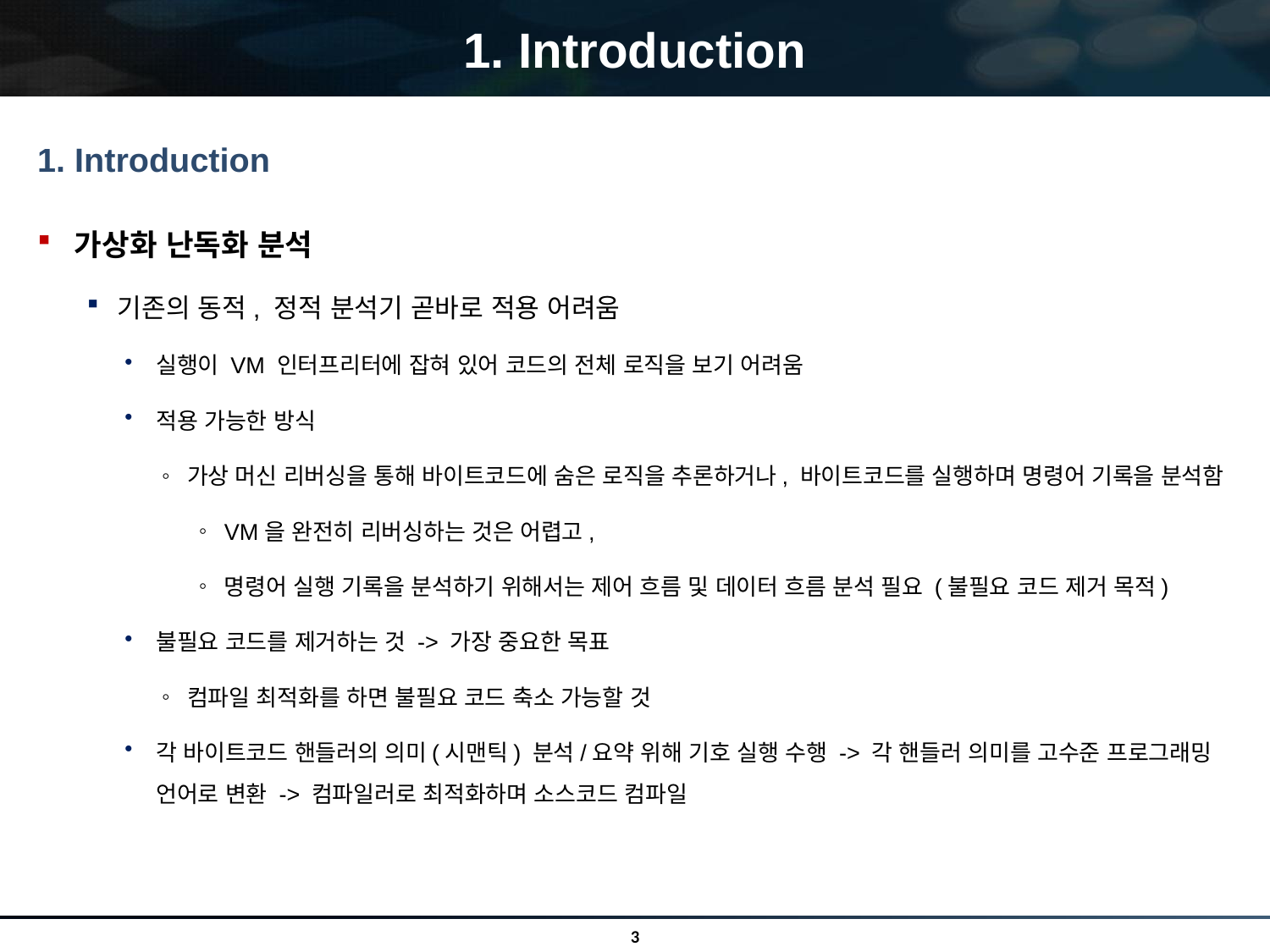

# 1. Introduction
1. Introduction
가상화 난독화 분석
기존의 동적, 정적 분석기 곧바로 적용 어려움
실행이 VM 인터프리터에 잡혀 있어 코드의 전체 로직을 보기 어려움
적용 가능한 방식
가상 머신 리버싱을 통해 바이트코드에 숨은 로직을 추론하거나, 바이트코드를 실행하며 명령어 기록을 분석함
VM을 완전히 리버싱하는 것은 어렵고,
명령어 실행 기록을 분석하기 위해서는 제어 흐름 및 데이터 흐름 분석 필요 (불필요 코드 제거 목적)
불필요 코드를 제거하는 것 -> 가장 중요한 목표
컴파일 최적화를 하면 불필요 코드 축소 가능할 것
각 바이트코드 핸들러의 의미(시맨틱) 분석/요약 위해 기호 실행 수행 -> 각 핸들러 의미를 고수준 프로그래밍 언어로 변환 -> 컴파일러로 최적화하며 소스코드 컴파일